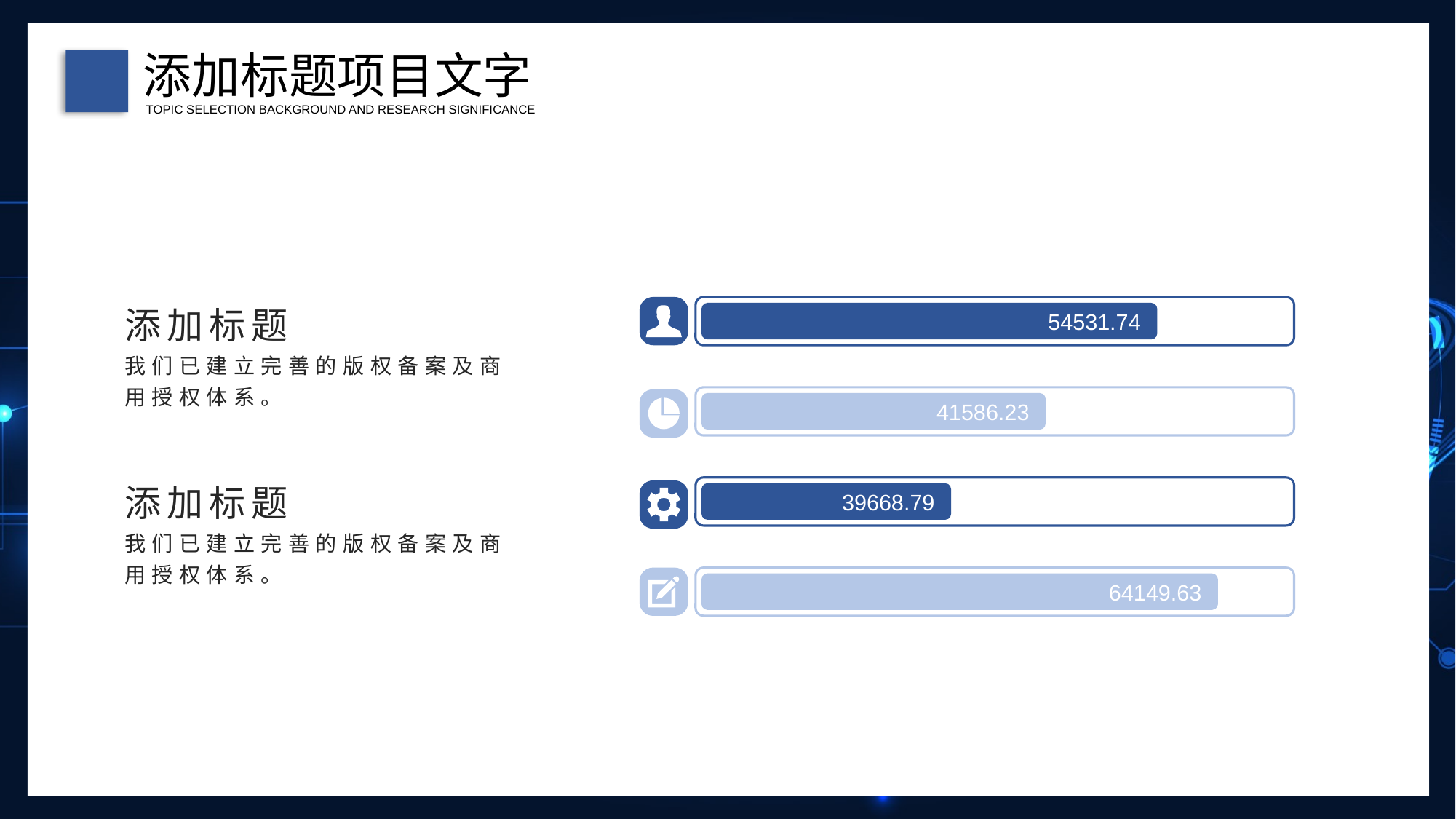

添加标题项目文字
TOPIC SELECTION BACKGROUND AND RESEARCH SIGNIFICANCE

添加标题
我们已建立完善的版权备案及商用授权体系。

54531.74

41586.23

添加标题
我们已建立完善的版权备案及商用授权体系。

39668.79

64149.63